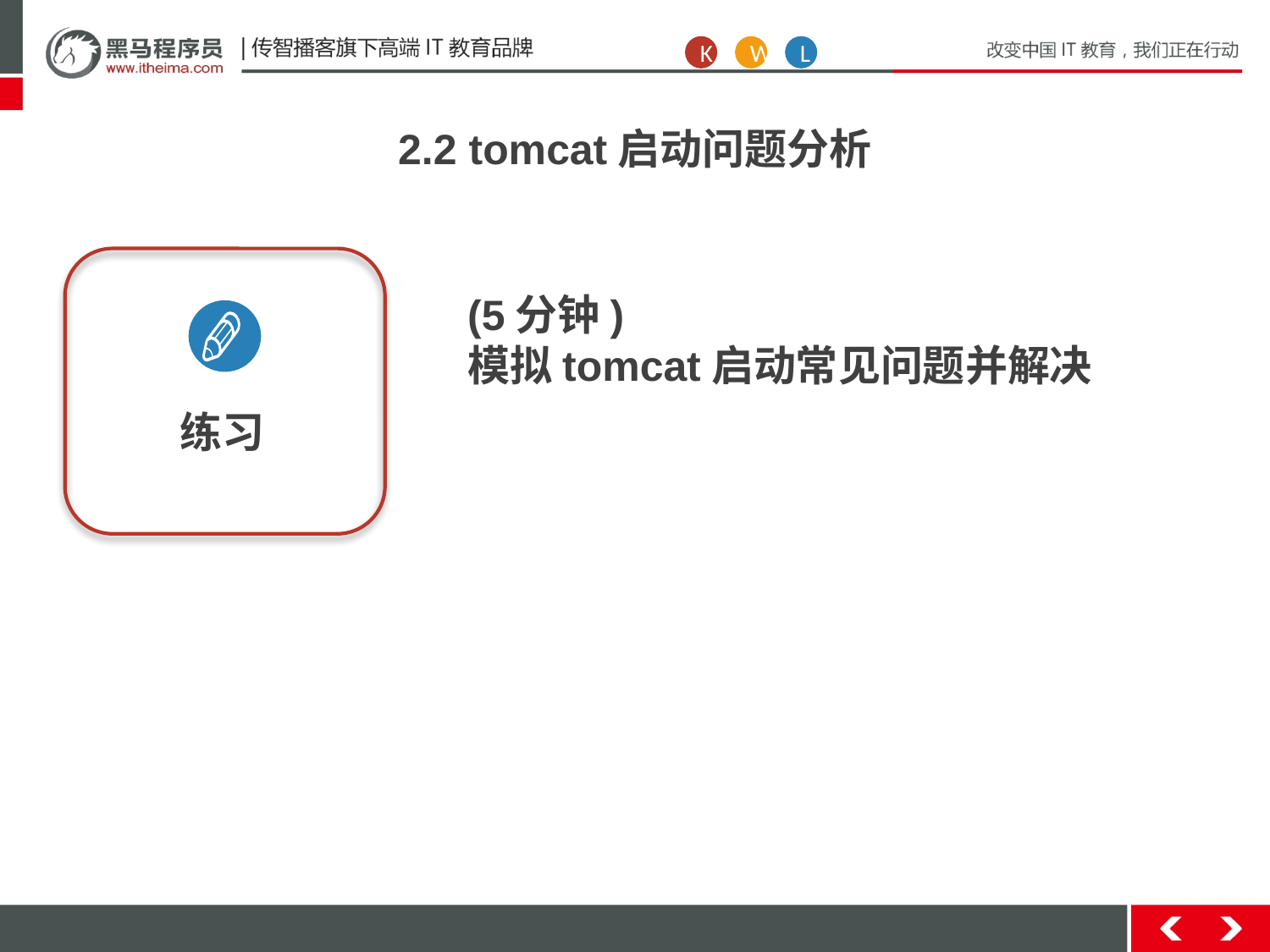

K
W
L
2.2 tomcat启动问题分析

练习
(5分钟)
模拟tomcat启动常见问题并解决